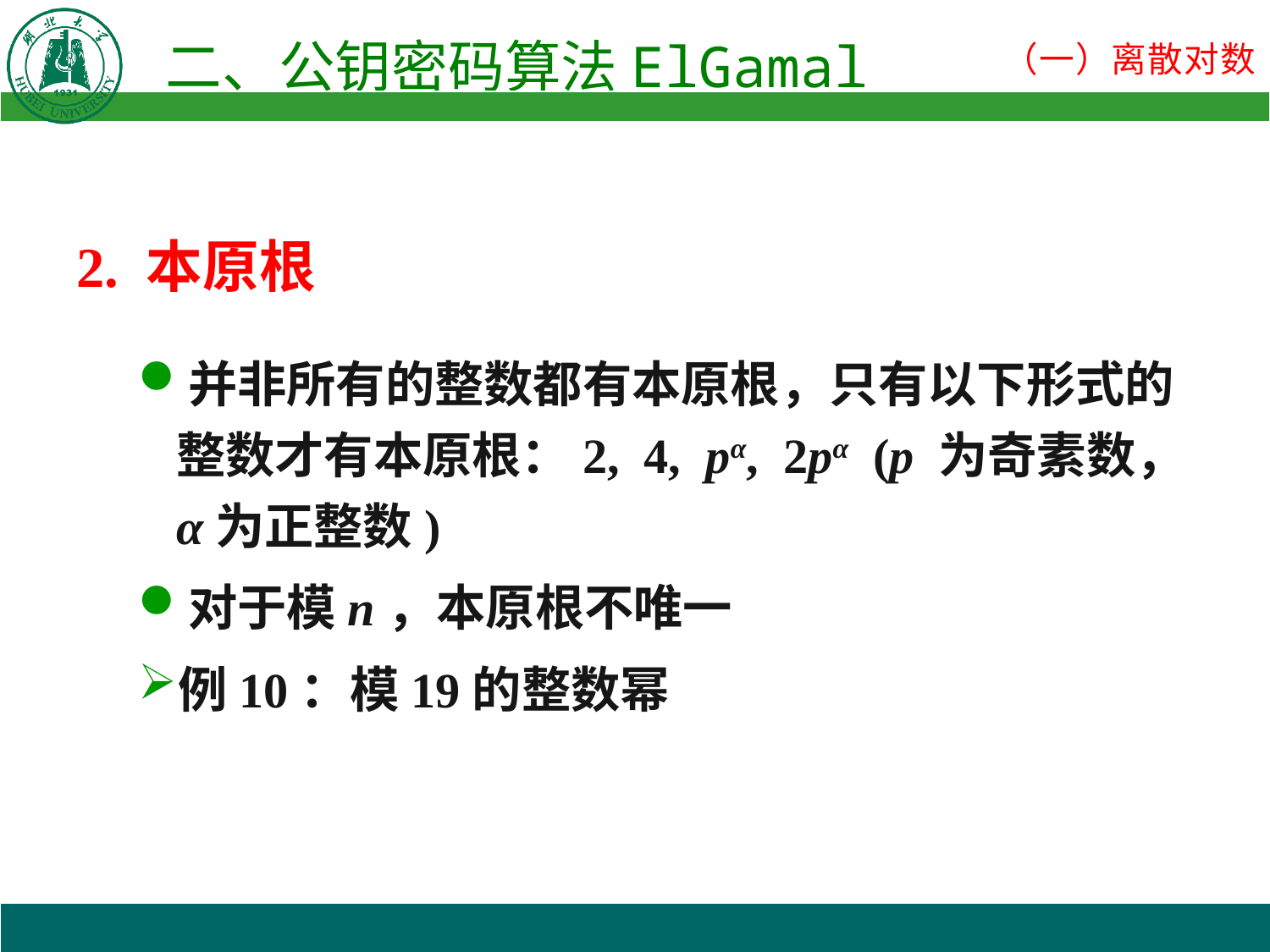

2. 本原根
并非所有的整数都有本原根，只有以下形式的整数才有本原根：2,  4,  pα,  2pα  (p 为奇素数，α为正整数)
对于模n，本原根不唯一
例10：模19的整数幂